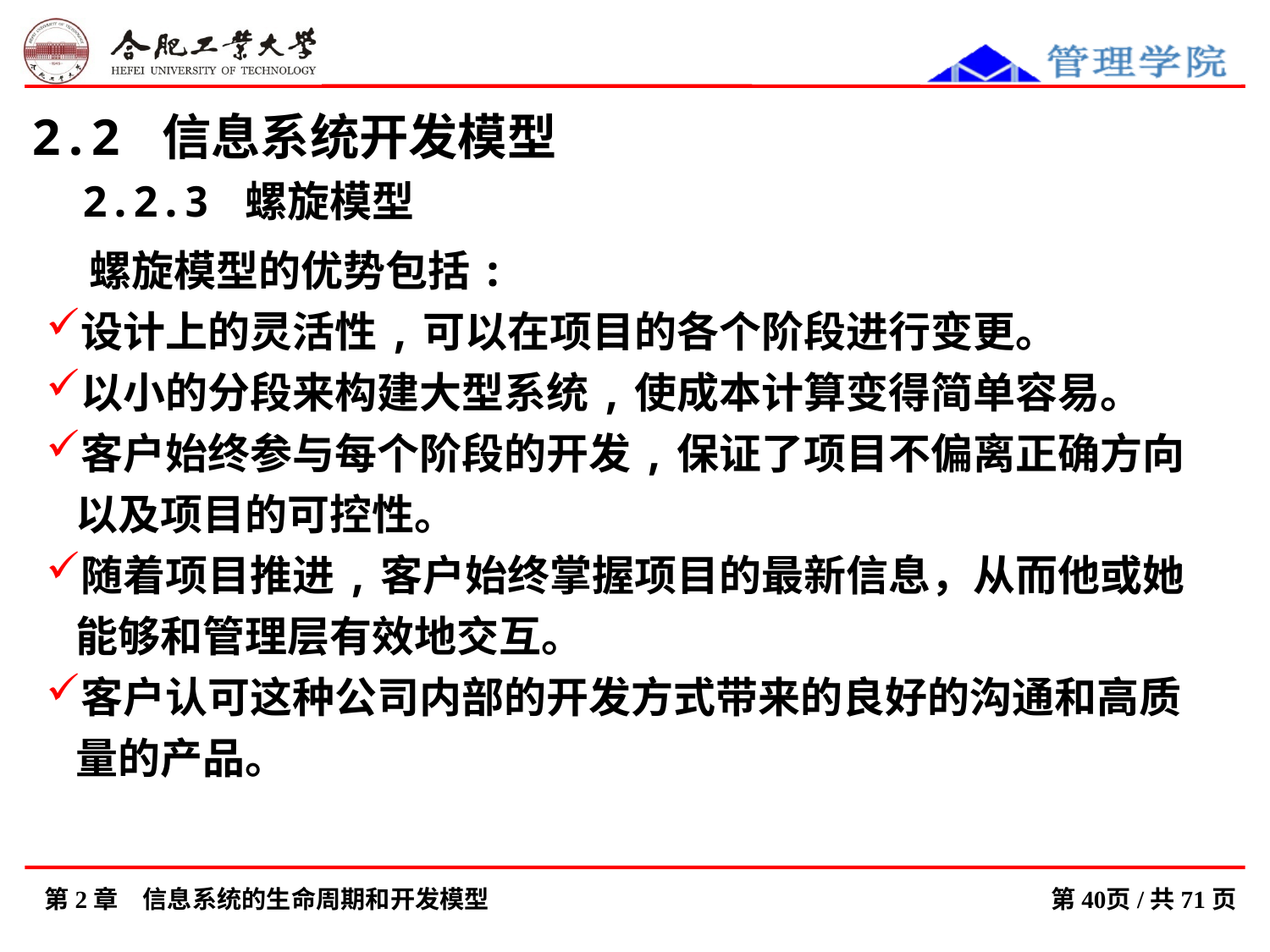

2.2 信息系统开发模型
  2.2.3 螺旋模型
       螺旋模型的优势包括:
设计上的灵活性,可以在项目的各个阶段进行变更。
以小的分段来构建大型系统,使成本计算变得简单容易。
客户始终参与每个阶段的开发,保证了项目不偏离正确方向以及项目的可控性。
随着项目推进,客户始终掌握项目的最新信息，从而他或她能够和管理层有效地交互。
客户认可这种公司内部的开发方式带来的良好的沟通和高质量的产品。
第2章　信息系统的生命周期和开发模型